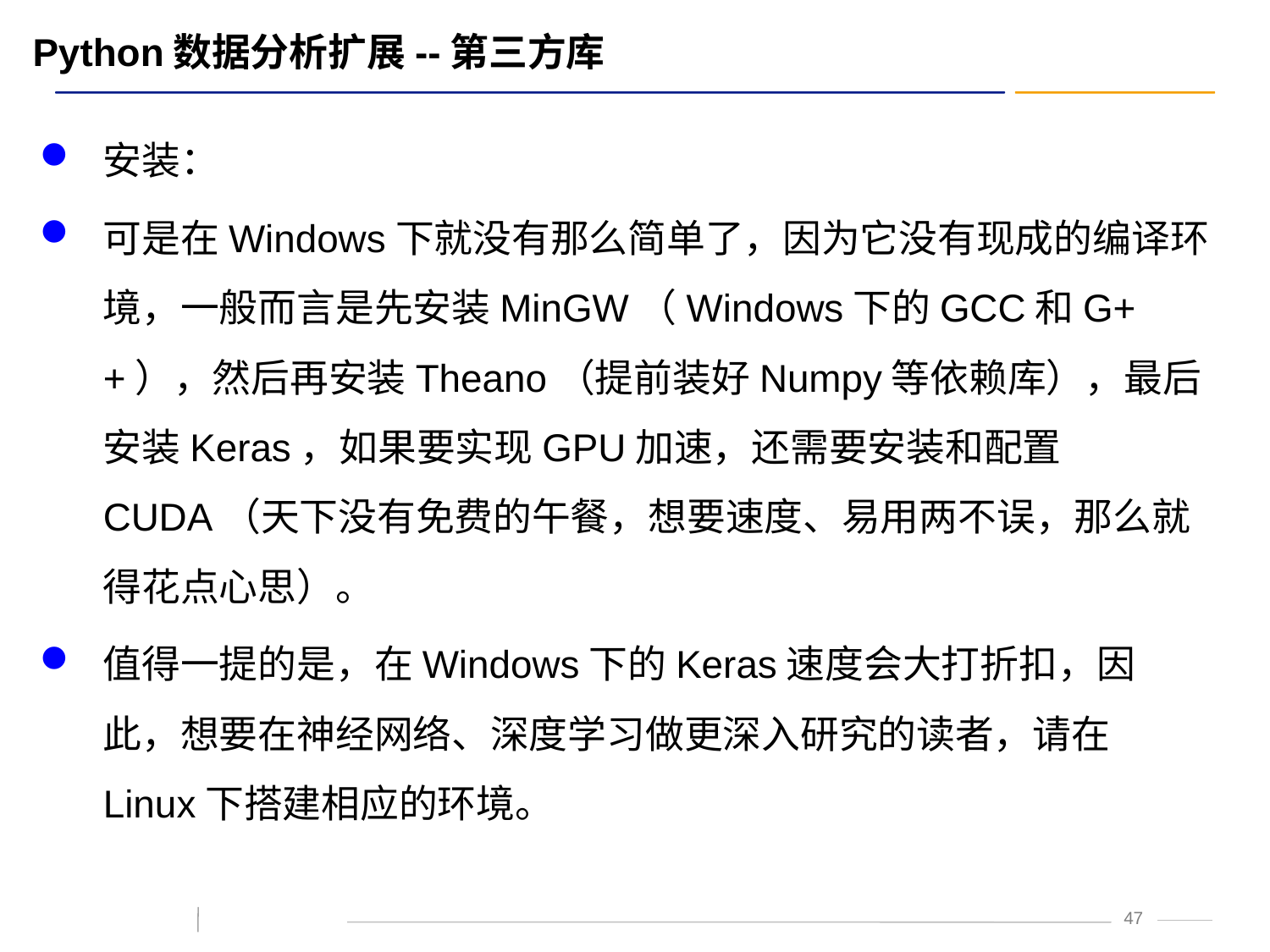

# Python数据分析扩展--第三方库

安装：
可是在Windows下就没有那么简单了，因为它没有现成的编译环境，一般而言是先安装MinGW（Windows下的GCC和G++），然后再安装Theano（提前装好Numpy等依赖库），最后安装Keras，如果要实现GPU加速，还需要安装和配置CUDA（天下没有免费的午餐，想要速度、易用两不误，那么就得花点心思）。
值得一提的是，在Windows下的Keras速度会大打折扣，因此，想要在神经网络、深度学习做更深入研究的读者，请在Linux下搭建相应的环境。